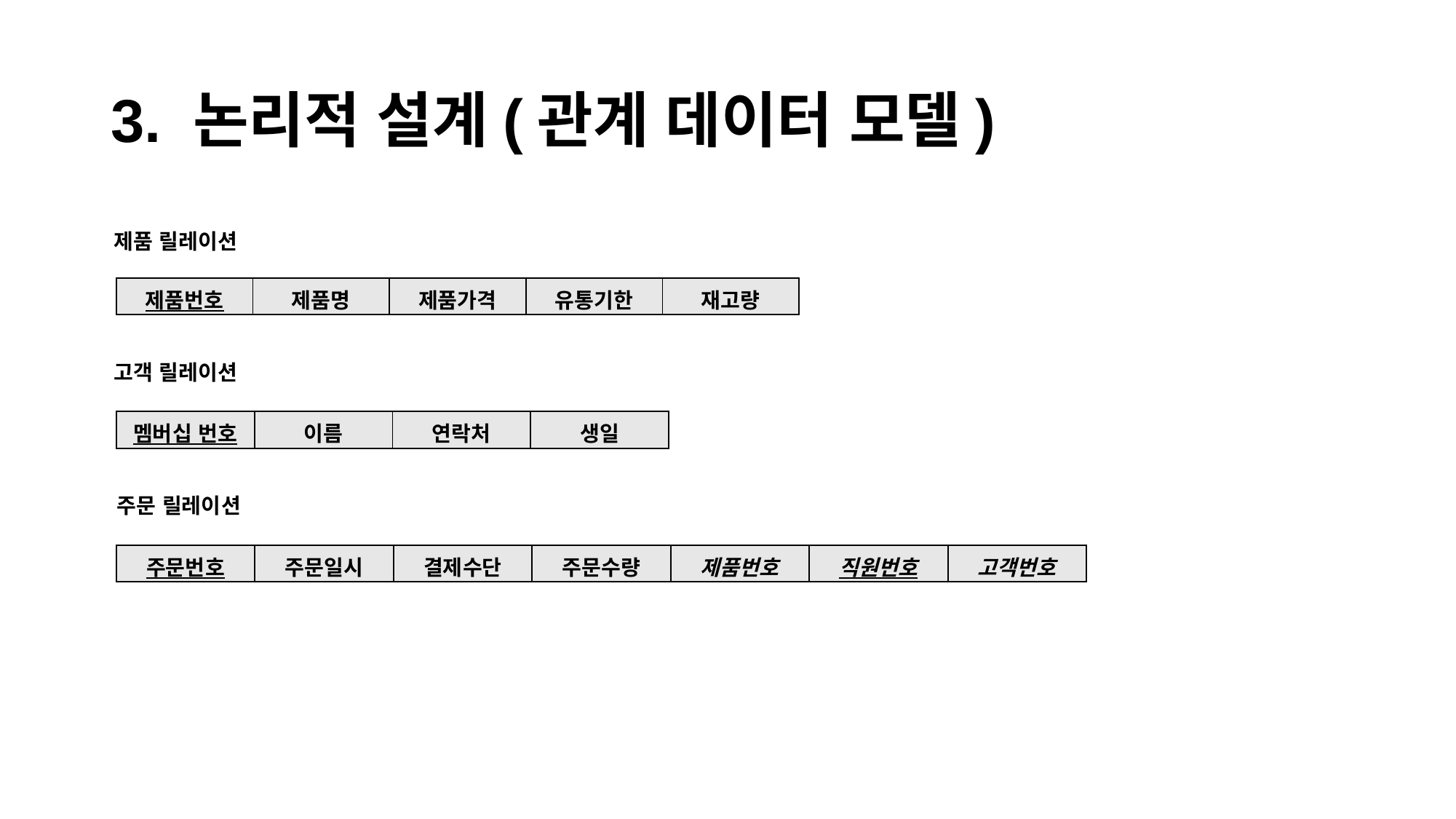

# 3. 논리적 설계(관계 데이터 모델)
제품 릴레이션
| 제품번호 | 제품명 | 제품가격 | 유통기한 | 재고량 |
| --- | --- | --- | --- | --- |
고객 릴레이션
| 멤버십 번호 | 이름 | 연락처 | 생일 |
| --- | --- | --- | --- |
주문 릴레이션
| 주문번호 | 주문일시 | 결제수단 | 주문수량 | 제품번호 | 직원번호 | 고객번호 |
| --- | --- | --- | --- | --- | --- | --- |